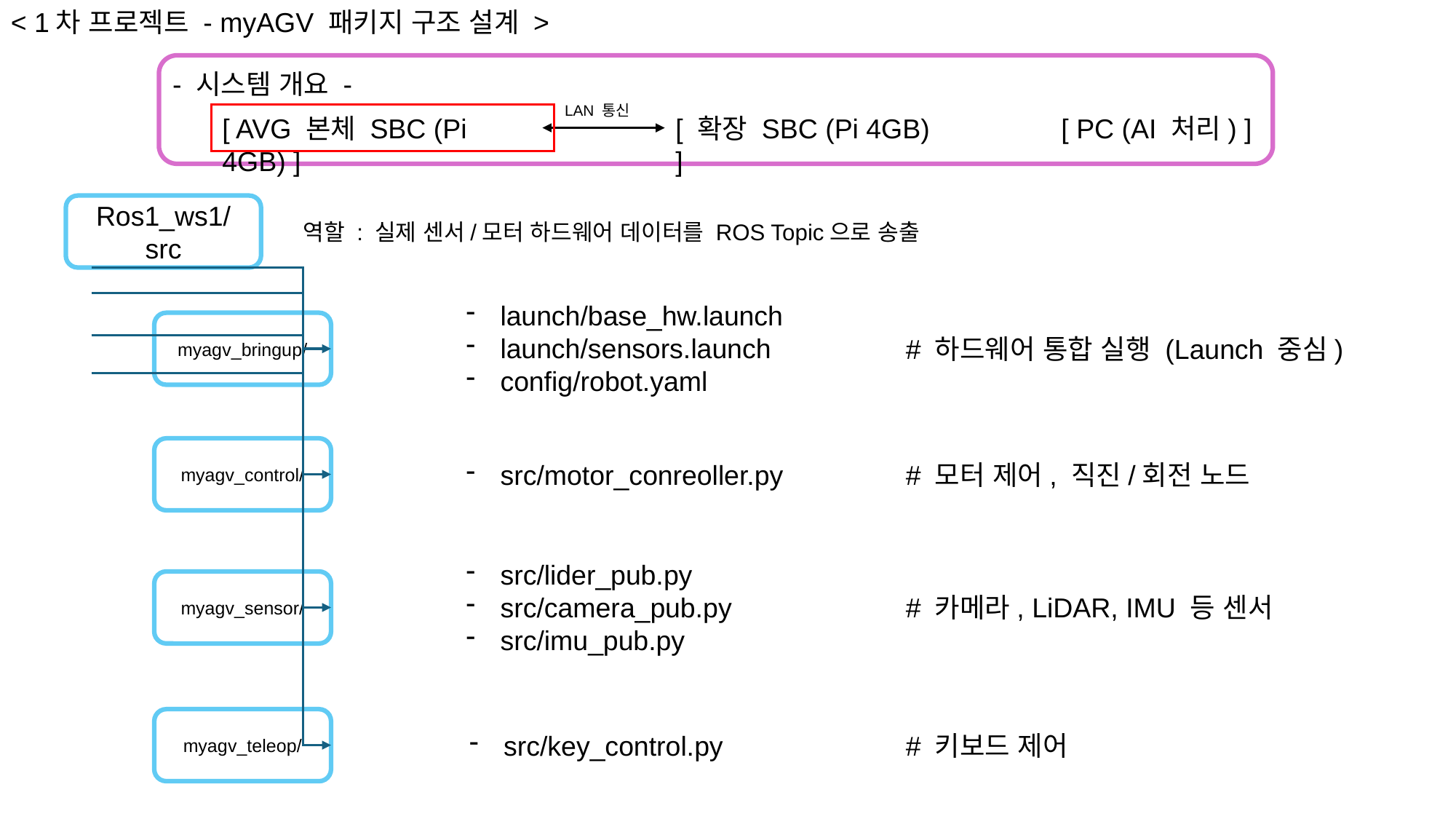

< 1차 프로젝트 - myAGV 패키지 구조 설계 >

 - 시스템 개요 -
LAN 통신

[ AVG 본체 SBC (Pi 4GB) ]
[ 확장 SBC (Pi 4GB) ]
[ PC (AI 처리) ]
Ros1_ws1/src
역할 : 실제 센서/모터 하드웨어 데이터를 ROS Topic으로 송출
launch/base_hw.launch
launch/sensors.launch
config/robot.yaml
myagv_bringup/
# 하드웨어 통합 실행 (Launch 중심)
myagv_control/
src/motor_conreoller.py
# 모터 제어, 직진/회전 노드
src/lider_pub.py
src/camera_pub.py
src/imu_pub.py
myagv_sensor/
# 카메라, LiDAR, IMU 등 센서
myagv_teleop/
src/key_control.py
# 키보드 제어